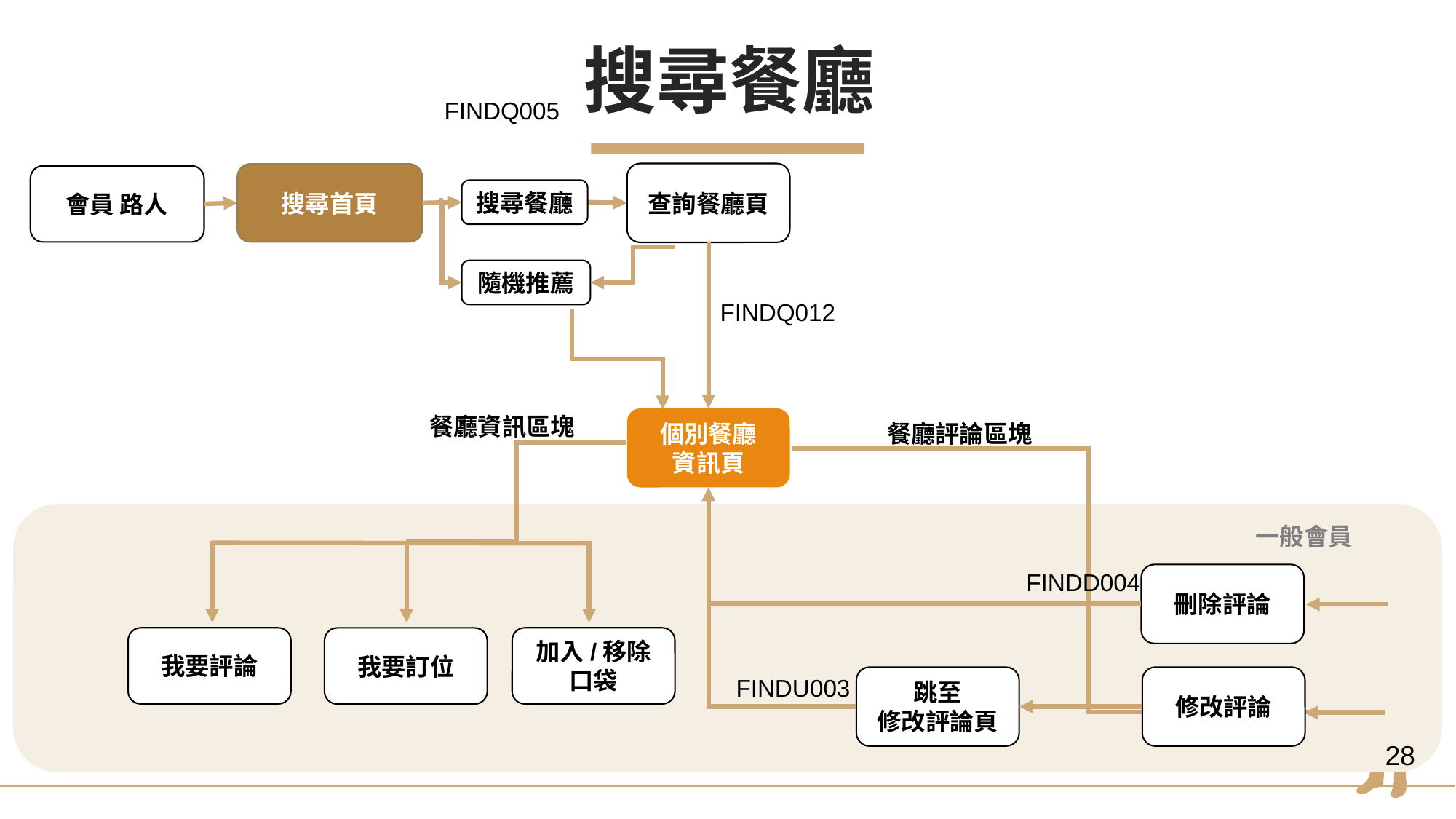

搜尋餐廳
FINDQ005
查詢餐廳頁
搜尋首頁
會員 路人
搜尋餐廳
隨機推薦
FINDQ012
餐廳資訊區塊
個別餐廳
資訊頁
餐廳評論區塊

一般會員
FINDD004
刪除評論
加入/移除
口袋
我要評論
我要訂位
FINDU003
跳至
修改評論頁
修改評論
28